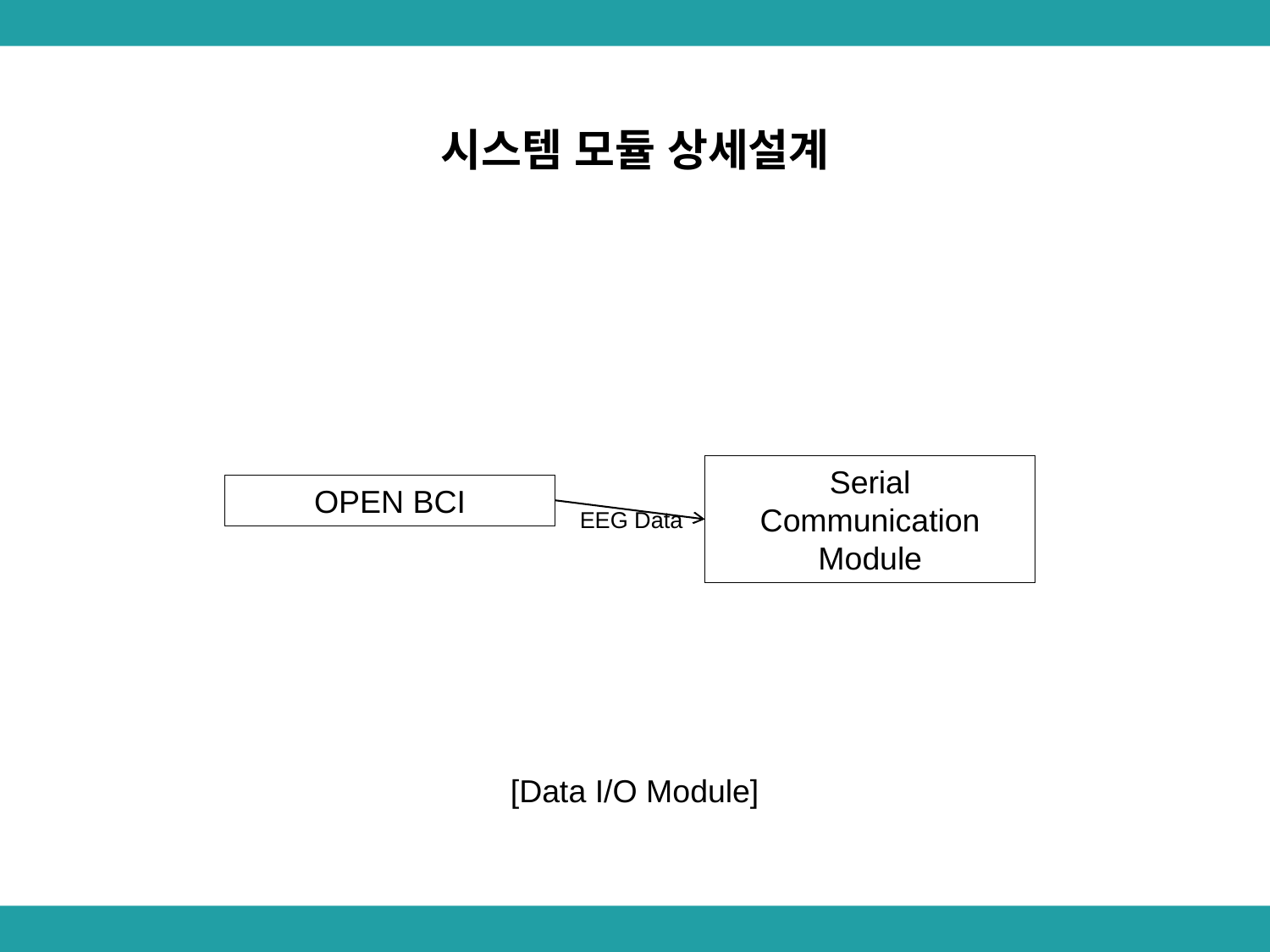

시스템 모듈 상세설계
Serial Communication Module
OPEN BCI
EEG Data
[Data I/O Module]